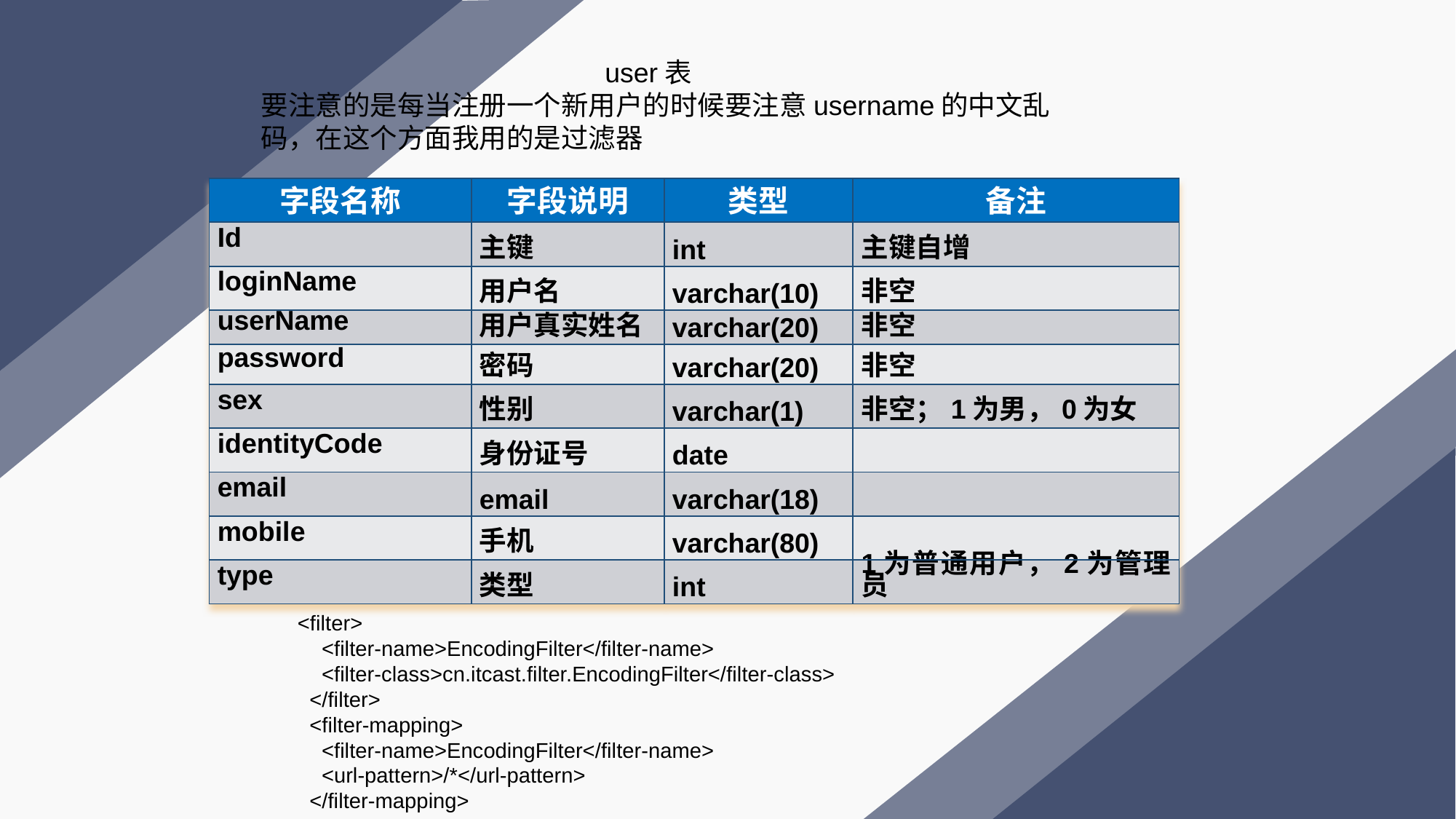

user表
要注意的是每当注册一个新用户的时候要注意username的中文乱码，在这个方面我用的是过滤器
| 字段名称 | 字段说明 | 类型 | 备注 |
| --- | --- | --- | --- |
| Id | 主键 | int | 主键自增 |
| loginName | 用户名 | varchar(10) | 非空 |
| userName | 用户真实姓名 | varchar(20) | 非空 |
| password | 密码 | varchar(20) | 非空 |
| sex | 性别 | varchar(1) | 非空；1为男，0为女 |
| identityCode | 身份证号 | date |  |
| email | email | varchar(18) |  |
| mobile | 手机 | varchar(80) |  |
| type | 类型 | int | 1为普通用户，2为管理员 |
<filter>
    <filter-name>EncodingFilter</filter-name>
    <filter-class>cn.itcast.filter.EncodingFilter</filter-class>
  </filter>
  <filter-mapping>
    <filter-name>EncodingFilter</filter-name>
    <url-pattern>/*</url-pattern>
  </filter-mapping>